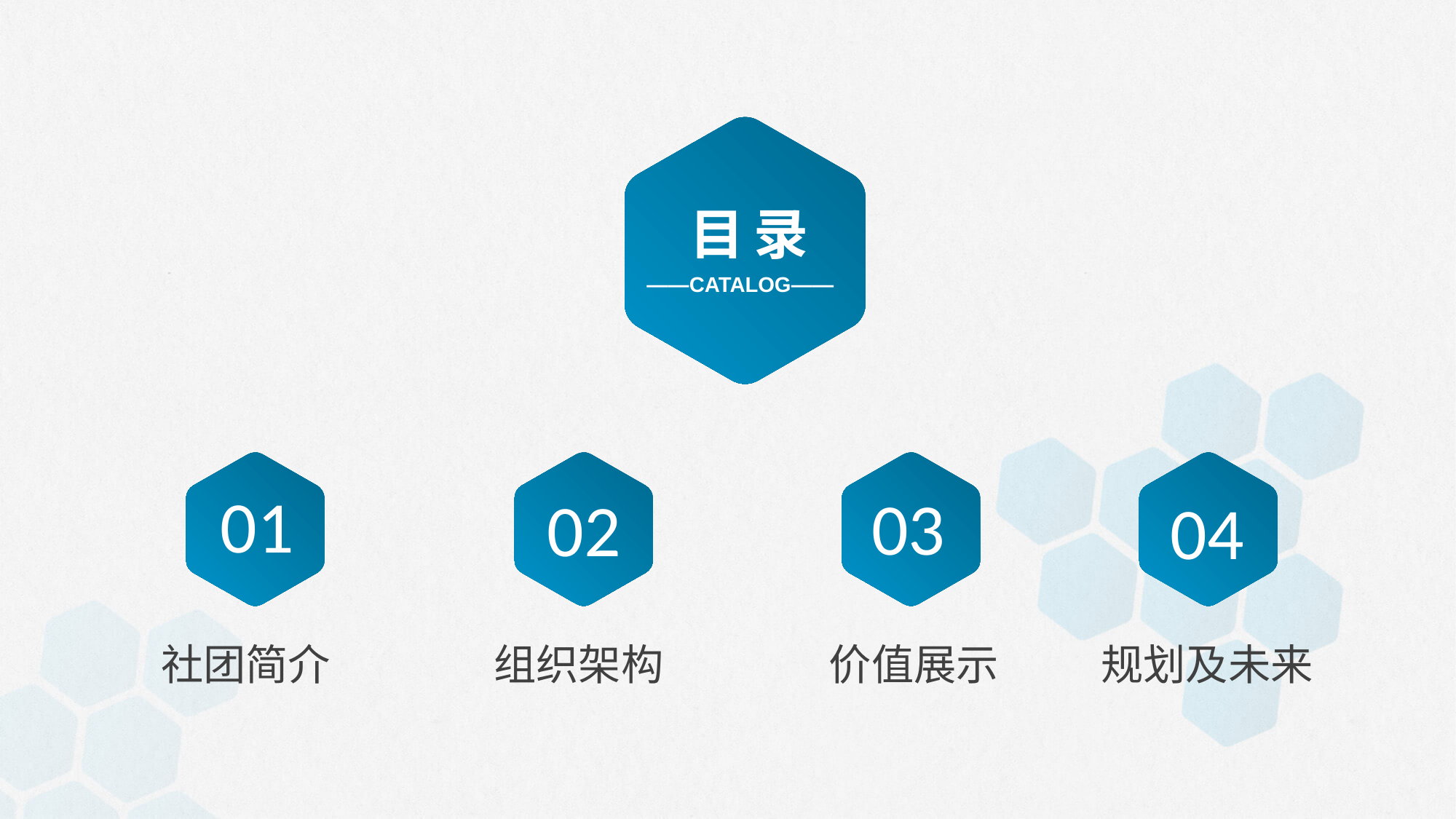

目录
——CATALOG——

01

02

03

04
社团简介
组织架构
价值展示
规划及未来